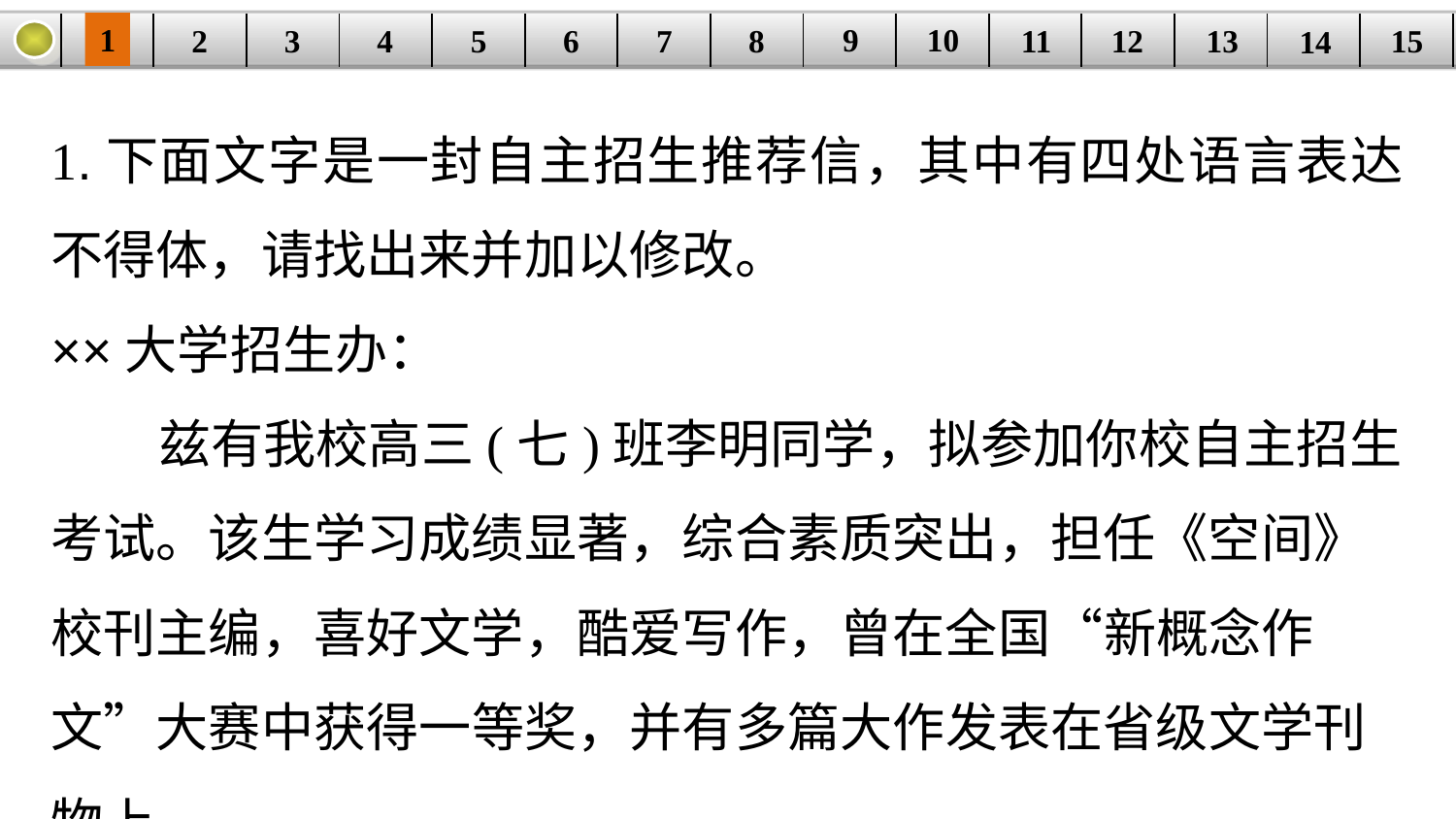

9
10
1
3
4
5
6
8
11
2
12
15
|  |  |  |  |  |  |  |  |  |  |  |  |  |  |  |
| --- | --- | --- | --- | --- | --- | --- | --- | --- | --- | --- | --- | --- | --- | --- |
7
13
14

1.下面文字是一封自主招生推荐信，其中有四处语言表达不得体，请找出来并加以修改。
××大学招生办：
        兹有我校高三(七)班李明同学，拟参加你校自主招生考试。该生学习成绩显著，综合素质突出，担任《空间》校刊主编，喜好文学，酷爱写作，曾在全国“新概念作文”大赛中获得一等奖，并有多篇大作发表在省级文学刊物上。